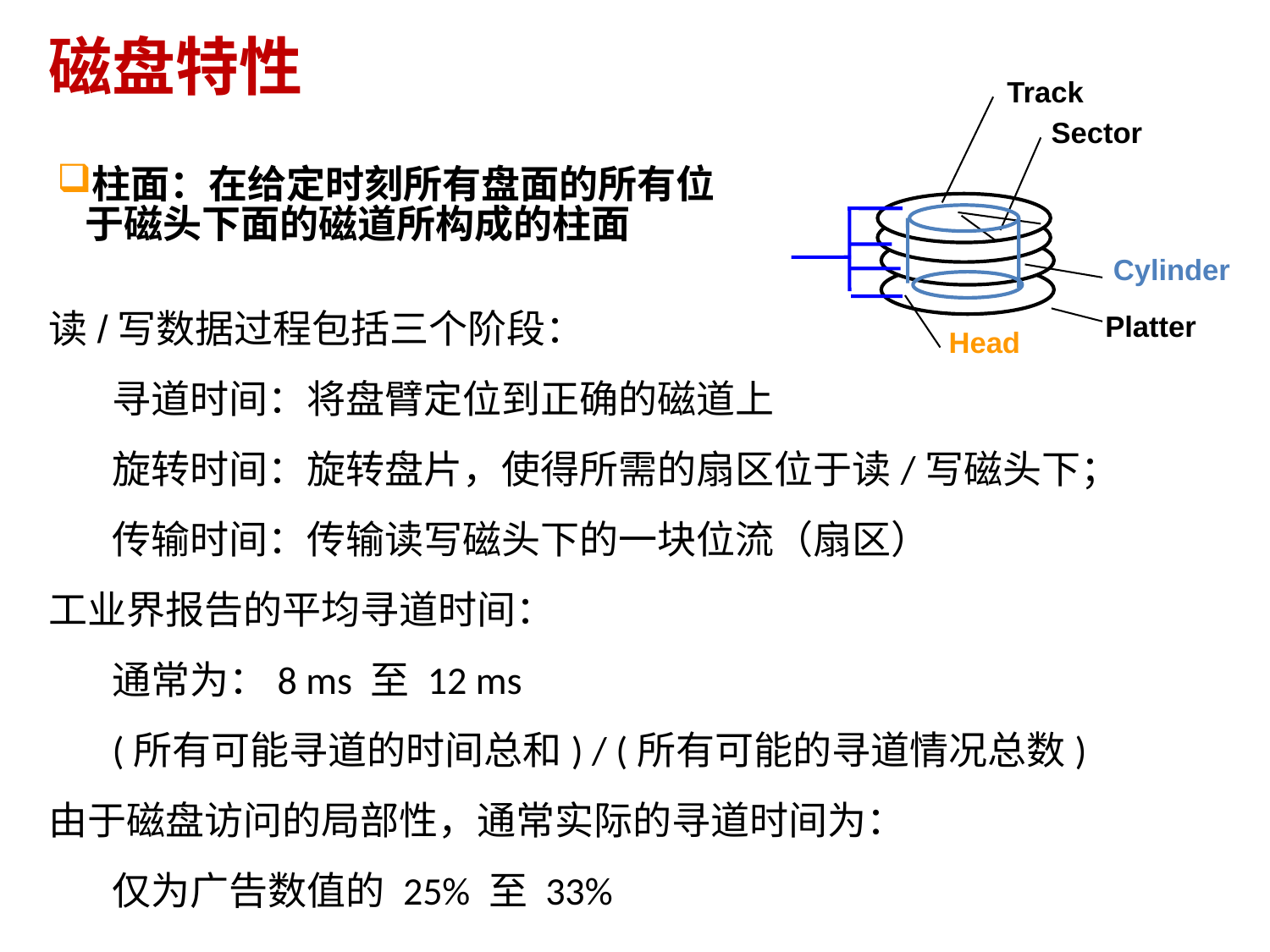

# 磁盘特性
Track

Sector

Head
Cylinder
柱面：在给定时刻所有盘面的所有位于磁头下面的磁道所构成的柱面
读/写数据过程包括三个阶段：
寻道时间：将盘臂定位到正确的磁道上
旋转时间：旋转盘片，使得所需的扇区位于读/写磁头下；
传输时间：传输读写磁头下的一块位流（扇区）
工业界报告的平均寻道时间：
通常为：8 ms 至 12 ms
(所有可能寻道的时间总和) / (所有可能的寻道情况总数)
由于磁盘访问的局部性，通常实际的寻道时间为：
仅为广告数值的 25% 至 33%
Platter